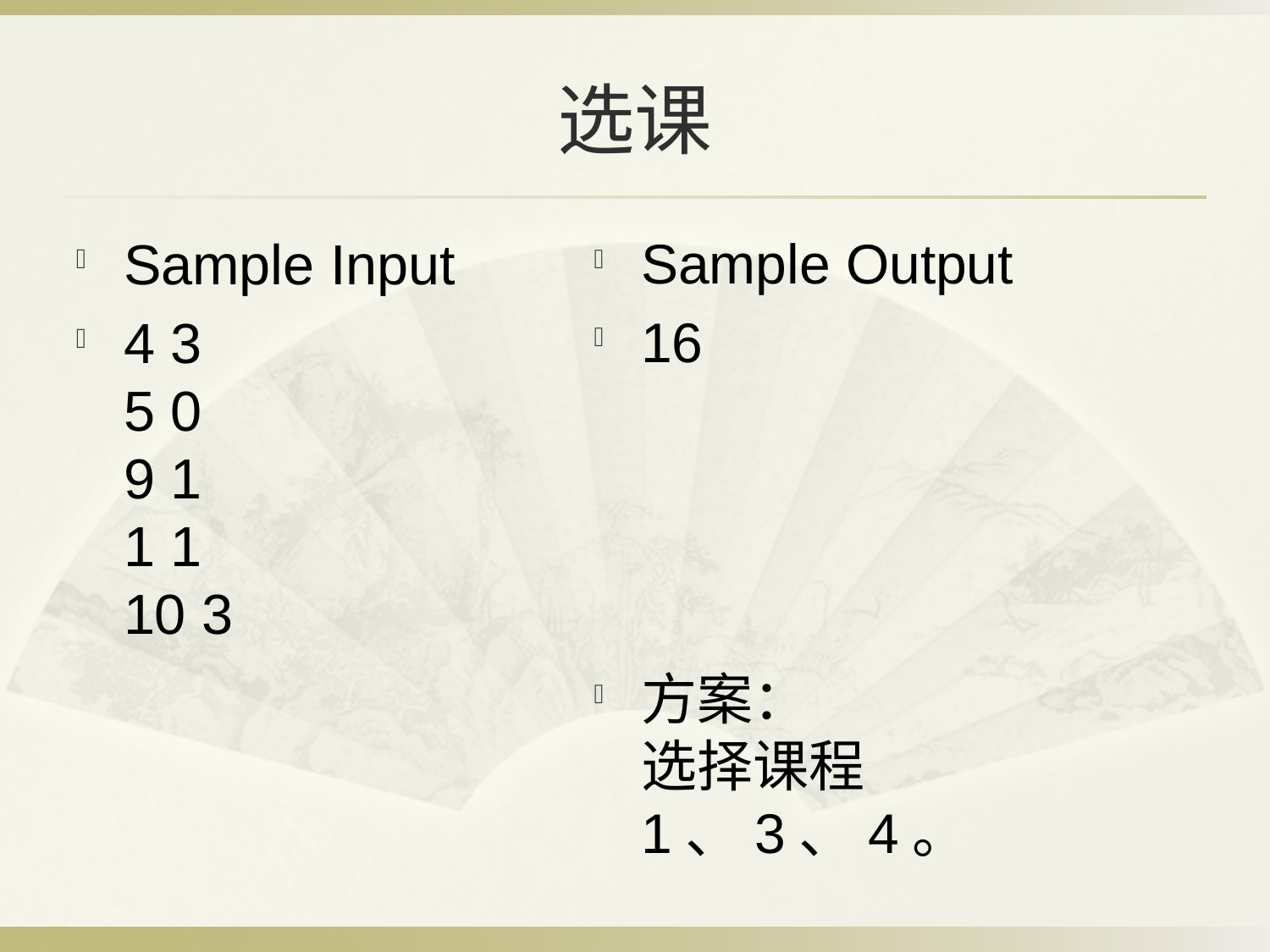

# 选课
Sample Input
4 3
5 0
9 1
1 1
10 3
Sample Output
16

方案：
选择课程1、3、4。